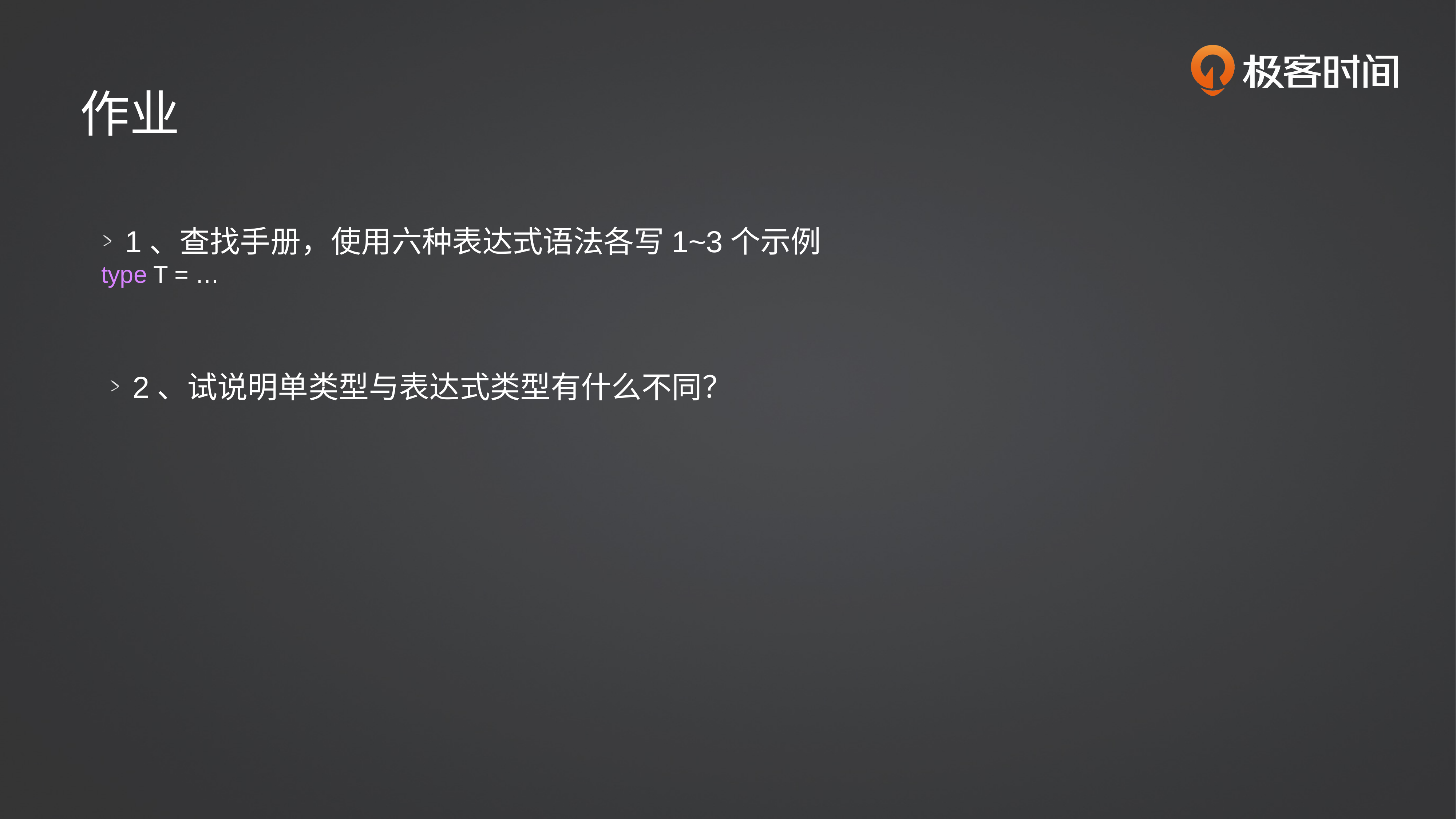

作业
1、查找手册，使用六种表达式语法各写1~3个示例
type T = …
2、试说明单类型与表达式类型有什么不同？